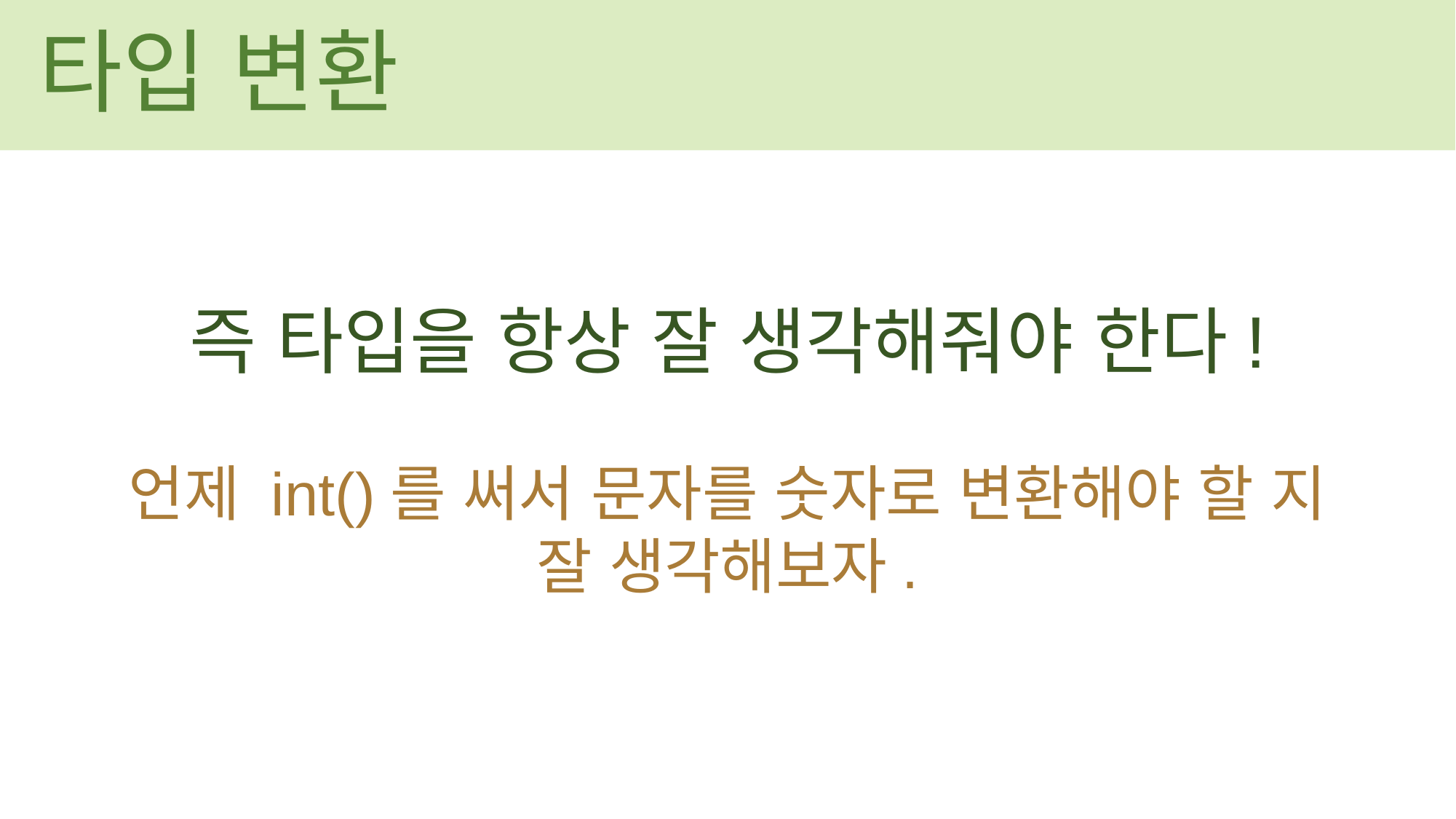

타입 변환
즉 타입을 항상 잘 생각해줘야 한다!

언제 int()를 써서 문자를 숫자로 변환해야 할 지
잘 생각해보자.